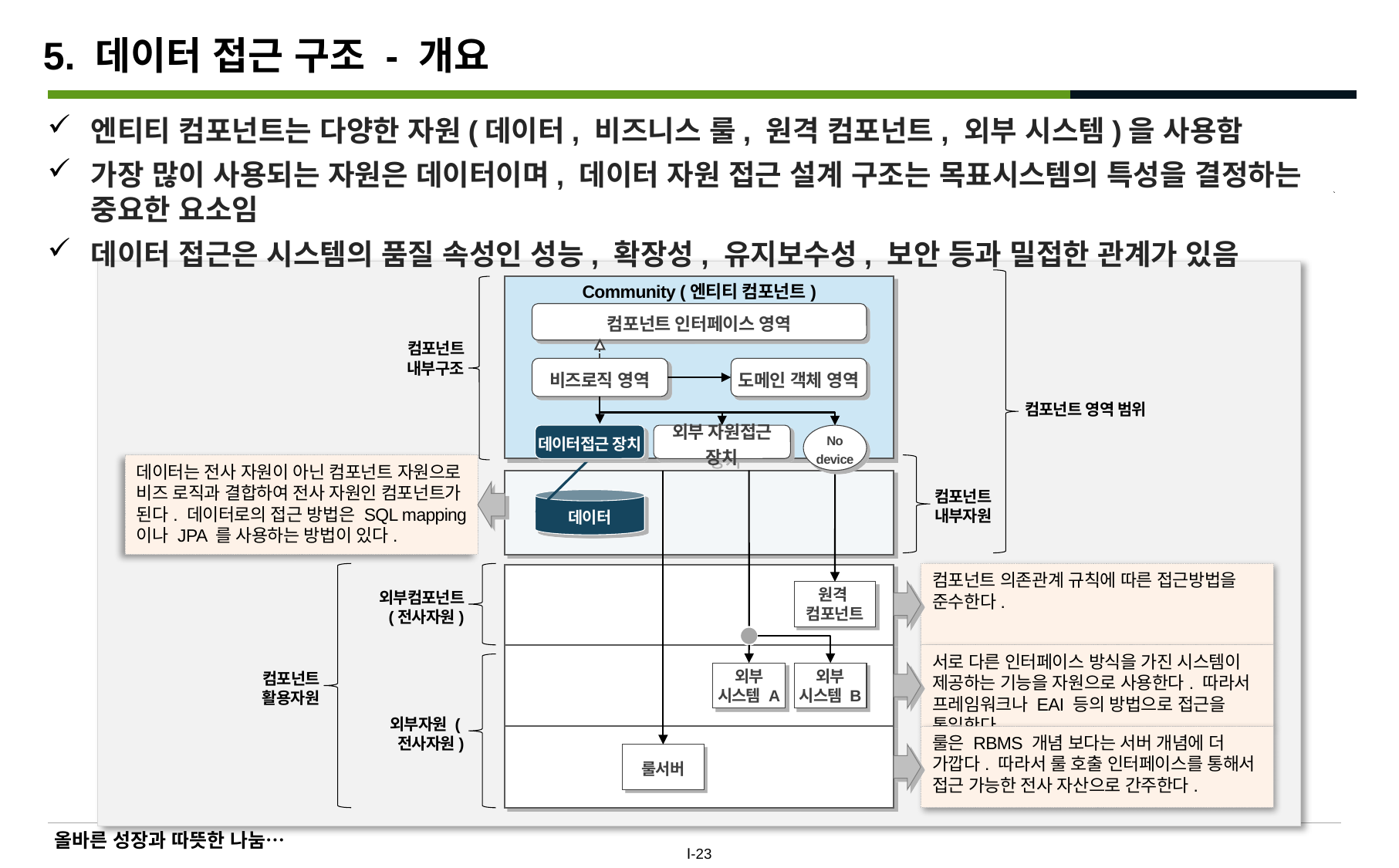

# 5. 데이터 접근 구조 - 개요
엔티티 컴포넌트는 다양한 자원(데이터, 비즈니스 룰, 원격 컴포넌트, 외부 시스템)을 사용함
가장 많이 사용되는 자원은 데이터이며, 데이터 자원 접근 설계 구조는 목표시스템의 특성을 결정하는 중요한 요소임
데이터 접근은 시스템의 품질 속성인 성능, 확장성, 유지보수성, 보안 등과 밀접한 관계가 있음

Community (엔티티 컴포넌트)
컴포넌트 인터페이스 영역

컴포넌트 내부구조

비즈로직 영역
도메인 객체 영역
컴포넌트 영역 범위

데이터접근 장치
외부 자원접근 장치
No
device
데이터는 전사 자원이 아닌 컴포넌트 자원으로 비즈 로직과 결합하여 전사 자원인 컴포넌트가 된다. 데이터로의 접근 방법은 SQL mapping 이나 JPA 를 사용하는 방법이 있다.

컴포넌트 내부자원

데이터

컴포넌트 의존관계 규칙에 따른 접근방법을 준수한다.

외부컴포넌트 (전사자원)
원격
컴포넌트

서로 다른 인터페이스 방식을 가진 시스템이 제공하는 기능을 자원으로 사용한다. 따라서 프레임워크나 EAI 등의 방법으로 접근을 통일한다.

컴포넌트 활용자원
외부
시스템 A
외부
시스템 B

외부자원 (전사자원)

룰은 RBMS 개념 보다는 서버 개념에 더 가깝다. 따라서 룰 호출 인터페이스를 통해서 접근 가능한 전사 자산으로 간주한다.

룰서버